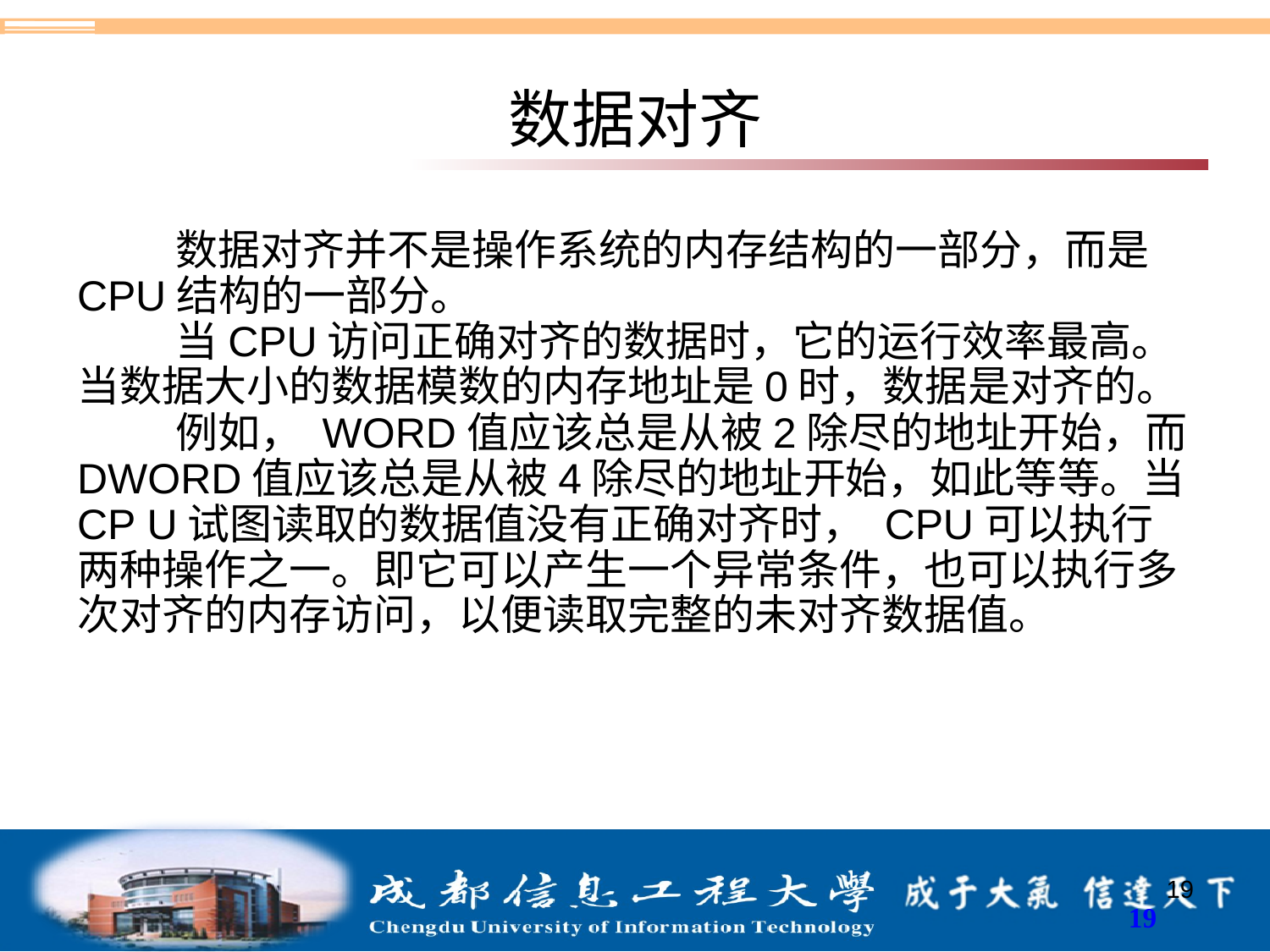

# 数据对齐
数据对齐并不是操作系统的内存结构的一部分，而是CPU结构的一部分。
当CPU访问正确对齐的数据时，它的运行效率最高。当数据大小的数据模数的内存地址是0时，数据是对齐的。
例如， WORD值应该总是从被2除尽的地址开始，而DWORD值应该总是从被4除尽的地址开始，如此等等。当CP U试图读取的数据值没有正确对齐时， CPU可以执行两种操作之一。即它可以产生一个异常条件，也可以执行多次对齐的内存访问，以便读取完整的未对齐数据值。